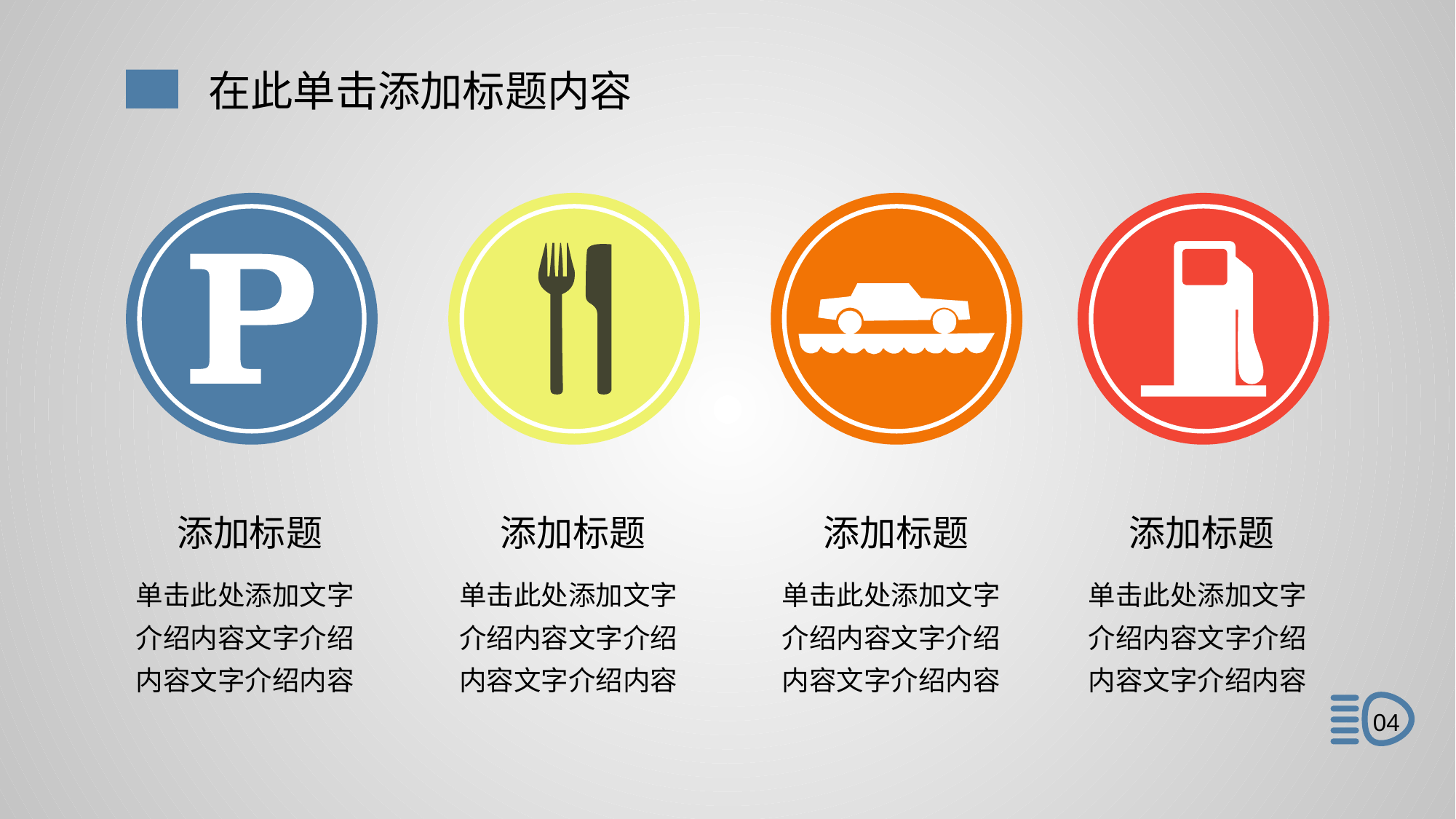

在此单击添加标题内容

添加标题
添加标题
添加标题
添加标题
单击此处添加文字介绍内容文字介绍内容文字介绍内容
单击此处添加文字介绍内容文字介绍内容文字介绍内容
单击此处添加文字介绍内容文字介绍内容文字介绍内容
单击此处添加文字介绍内容文字介绍内容文字介绍内容

04